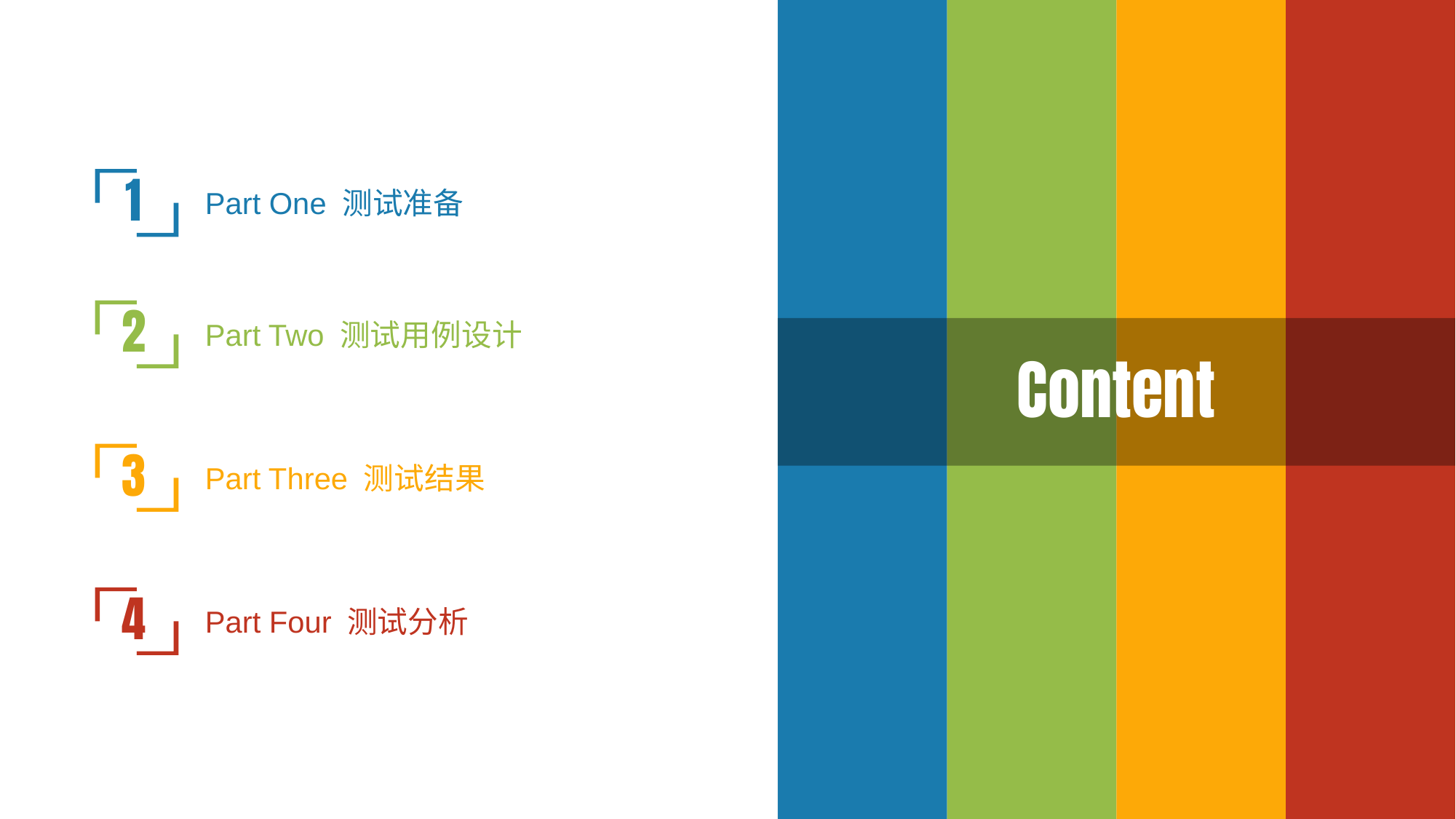

1
Part One 测试准备
2
Part Two 测试用例设计
Content
3
Part Three 测试结果
4
Part Four 测试分析